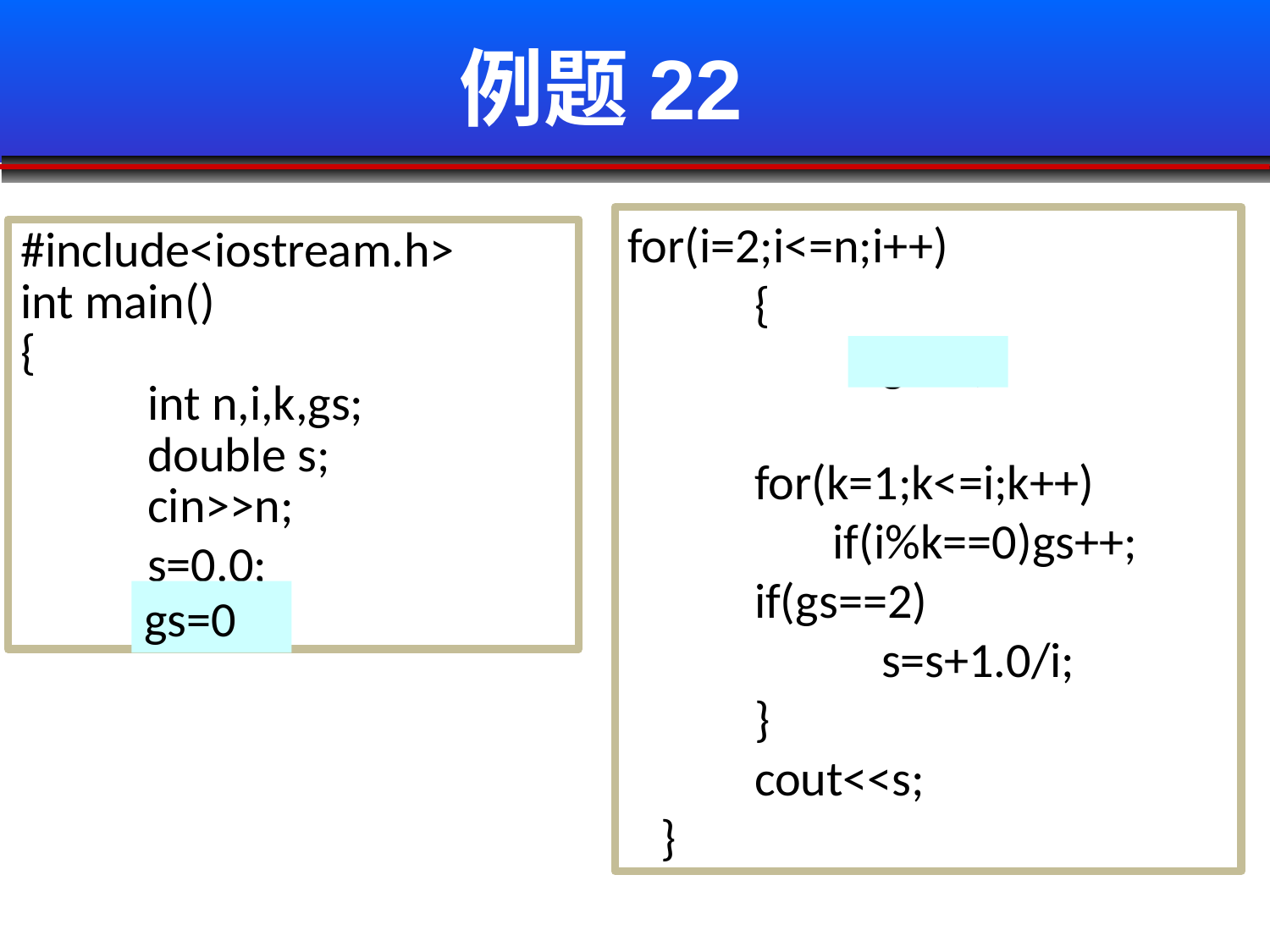

例题22

for(i=2;i<=n;i++)
	{
		gs=0;
			 		for(k=1;k<=i;k++)
	       if(i%k==0)gs++;
	if(gs==2)
		s=s+1.0/i;
	}
	cout<<s;
   }
#include<iostream.h>
int main()
{
	int n,i,k,gs;
	double s;
	cin>>n;
	s=0.0;

gs=0